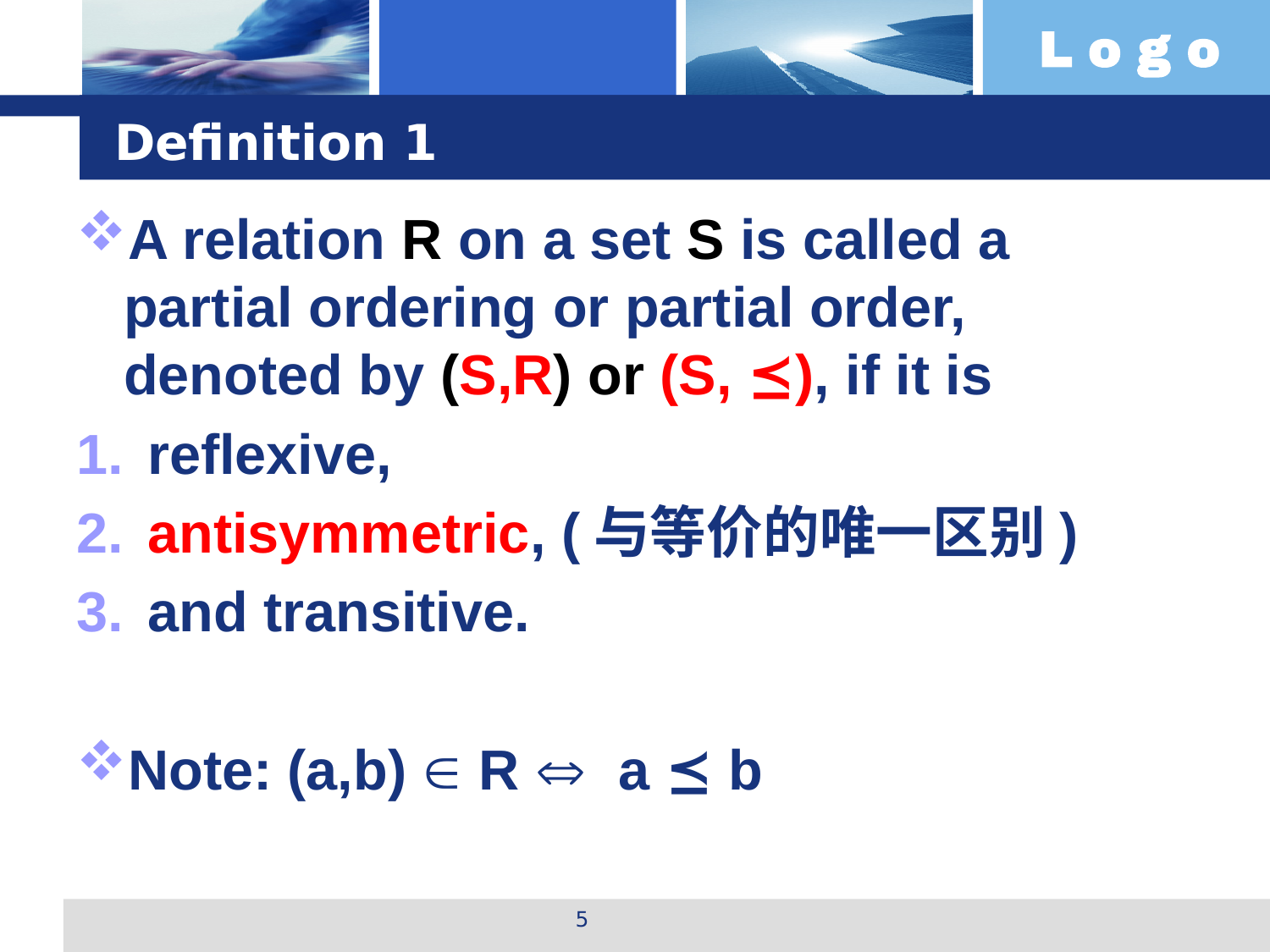

# Definition 1
A relation R on a set S is called a partial ordering or partial order,  denoted by (S,R) or (S, ⪯), if it is
reflexive,
antisymmetric, (与等价的唯一区别)
and transitive.

Note: (a,b) ∈ R ⇔  a ⪯ b
5